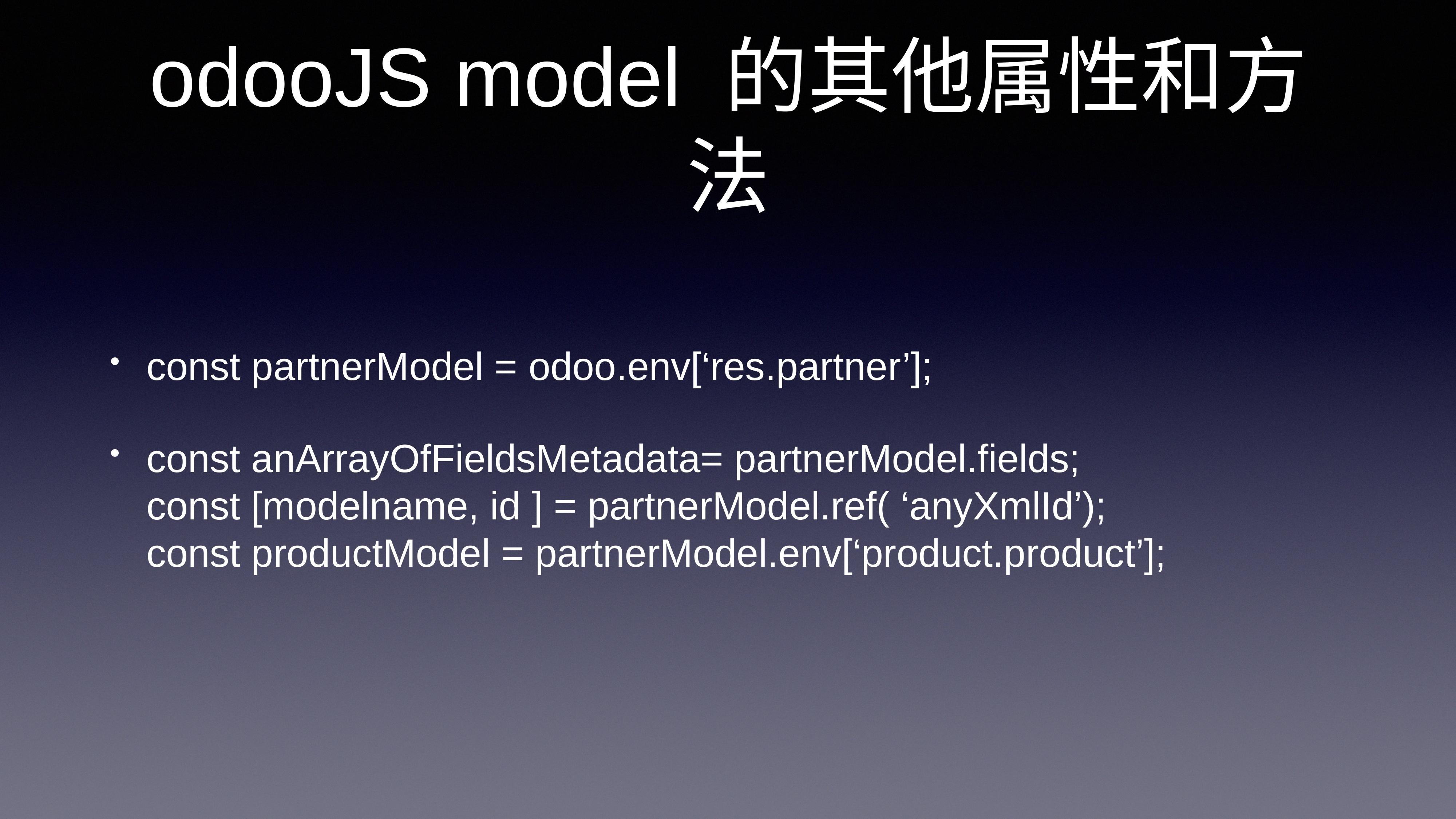

# odooJS model 的其他属性和方法
const partnerModel = odoo.env[‘res.partner’];
const anArrayOfFieldsMetadata= partnerModel.fields;
const [modelname, id ] = partnerModel.ref( ‘anyXmlId’);
const productModel = partnerModel.env[‘product.product’];